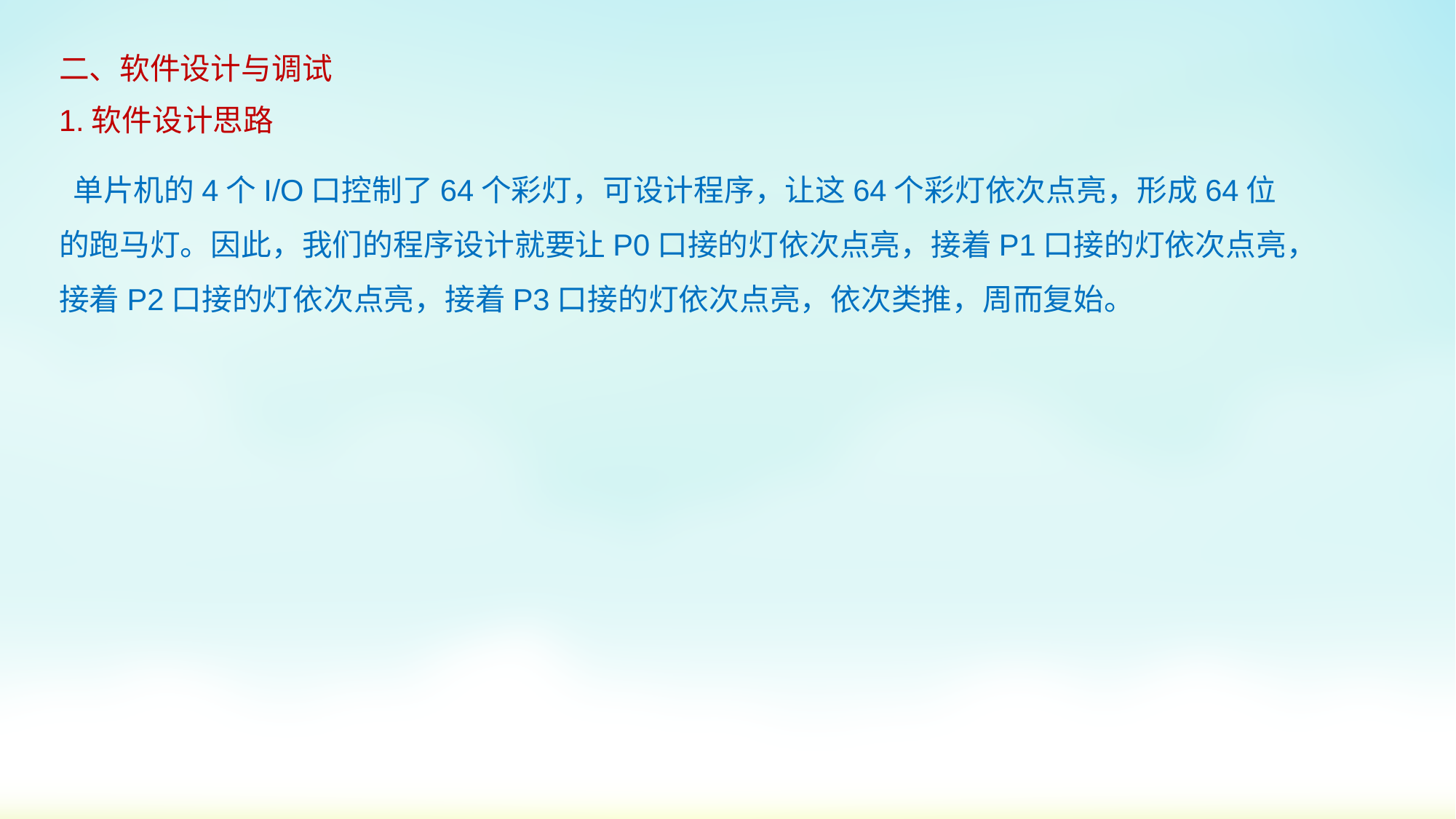

二、软件设计与调试
1.软件设计思路
 单片机的4个I/O口控制了64个彩灯，可设计程序，让这64个彩灯依次点亮，形成64位的跑马灯。因此，我们的程序设计就要让P0口接的灯依次点亮，接着P1口接的灯依次点亮，接着P2口接的灯依次点亮，接着P3口接的灯依次点亮，依次类推，周而复始。